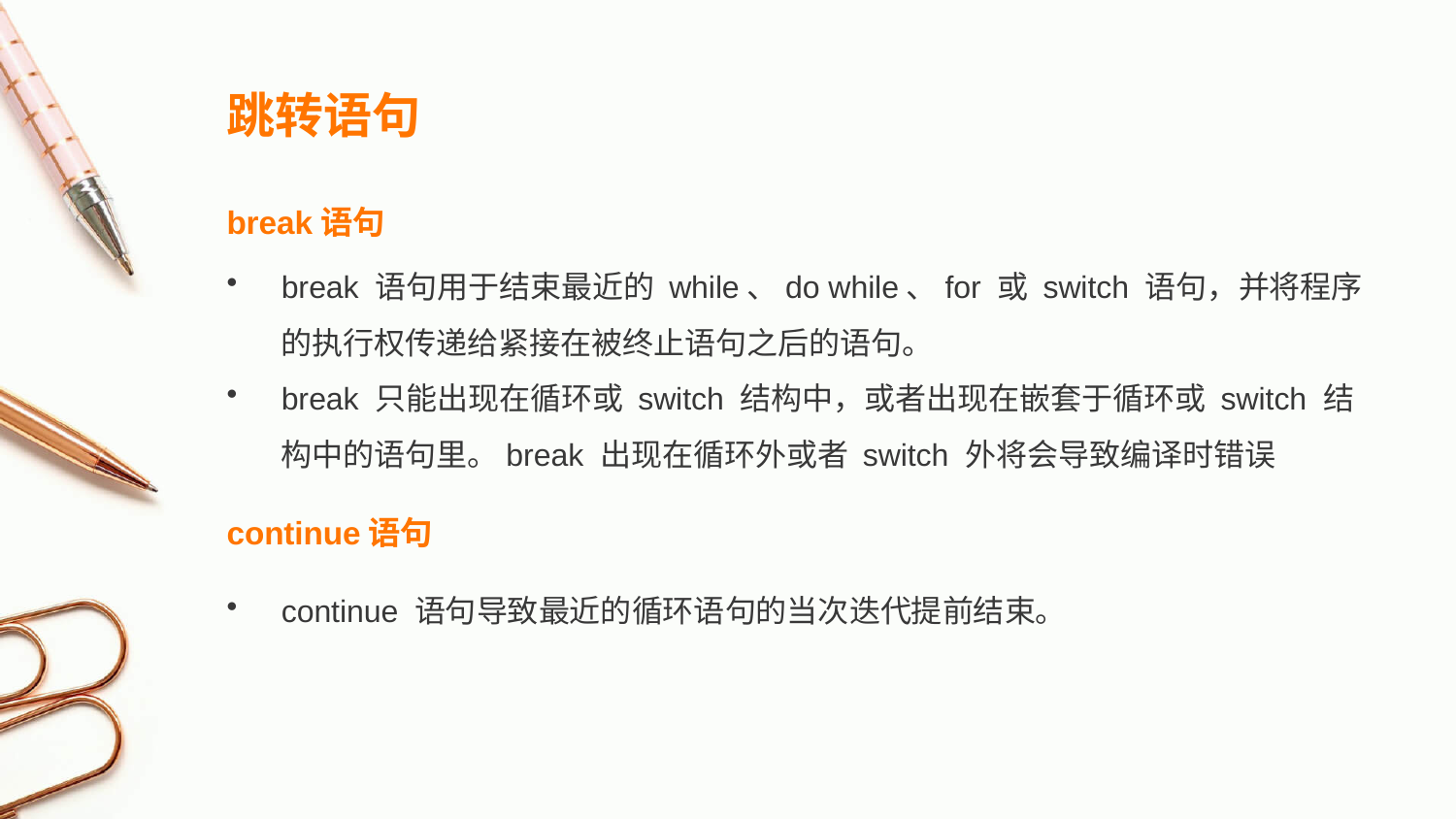

跳转语句

break语句
break 语句用于结束最近的 while、do while、for 或 switch 语句，并将程序的执行权传递给紧接在被终止语句之后的语句。
break 只能出现在循环或 switch 结构中，或者出现在嵌套于循环或 switch 结构中的语句里。break 出现在循环外或者 switch 外将会导致编译时错误
continue语句
continue 语句导致最近的循环语句的当次迭代提前结束。